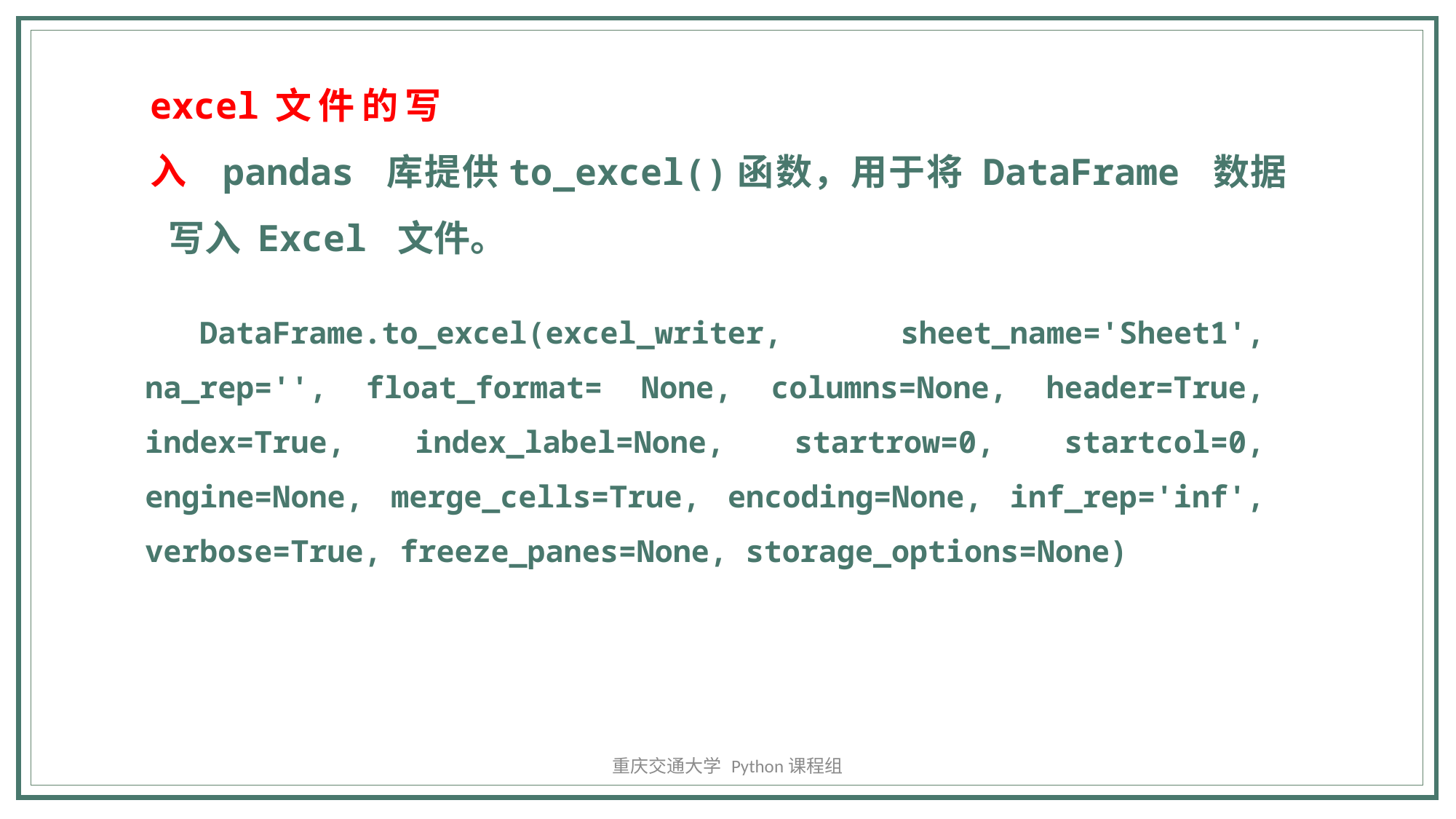

excel文件的写入
pandas 库提供to_excel()函数，用于将 DataFrame 数据写入 Excel 文件。
DataFrame.to_excel(excel_writer, sheet_name='Sheet1', na_rep='', float_format= None, columns=None, header=True, index=True, index_label=None, startrow=0, startcol=0, engine=None, merge_cells=True, encoding=None, inf_rep='inf', verbose=True, freeze_panes=None, storage_options=None)
重庆交通大学 Python课程组